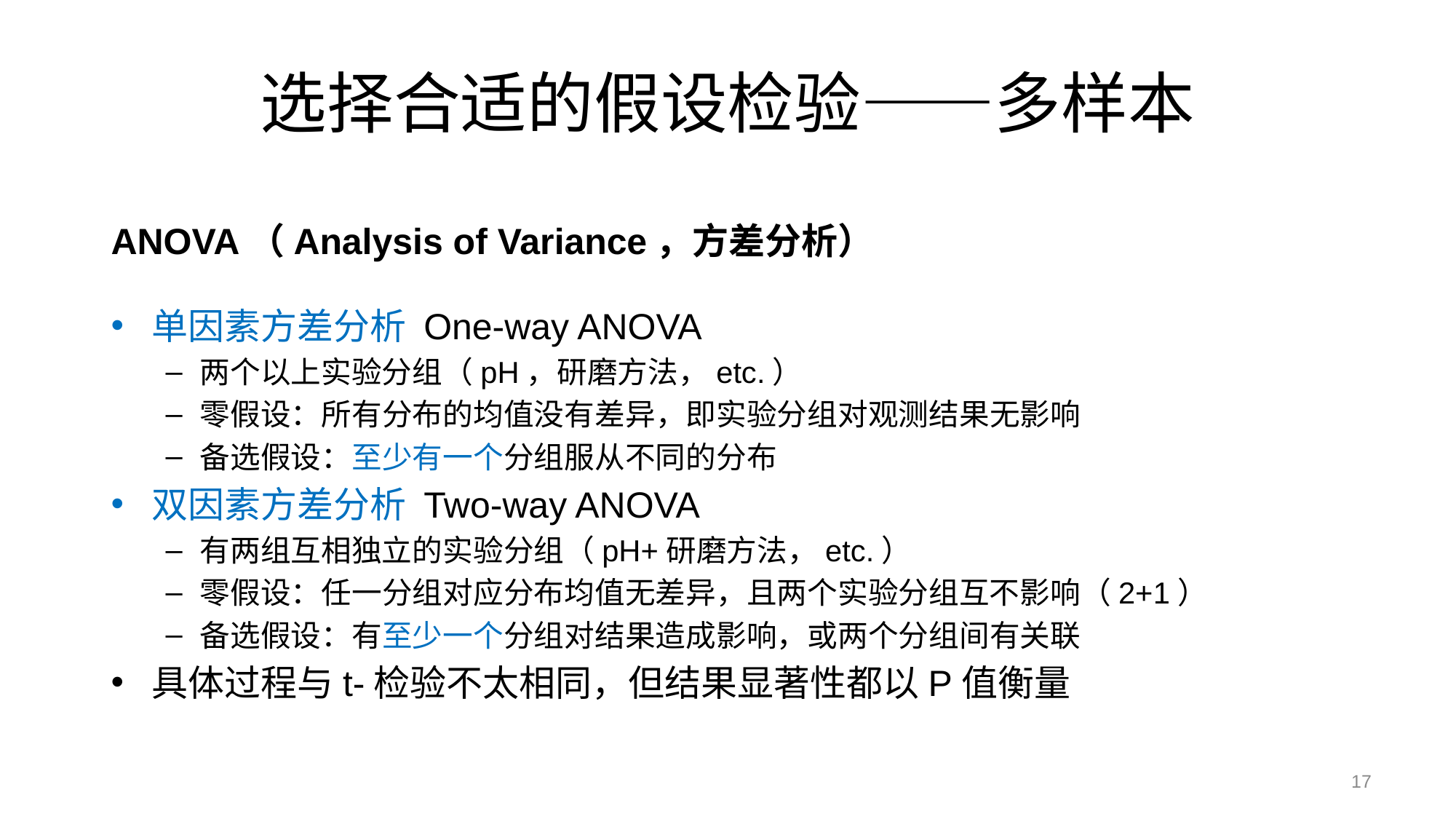

# 选择合适的假设检验——多样本
ANOVA（Analysis of Variance，方差分析）
单因素方差分析 One-way ANOVA
两个以上实验分组（pH，研磨方法，etc.）
零假设：所有分布的均值没有差异，即实验分组对观测结果无影响
备选假设：至少有一个分组服从不同的分布
双因素方差分析 Two-way ANOVA
有两组互相独立的实验分组（pH+研磨方法，etc.）
零假设：任一分组对应分布均值无差异，且两个实验分组互不影响（2+1）
备选假设：有至少一个分组对结果造成影响，或两个分组间有关联
具体过程与t-检验不太相同，但结果显著性都以P值衡量
17